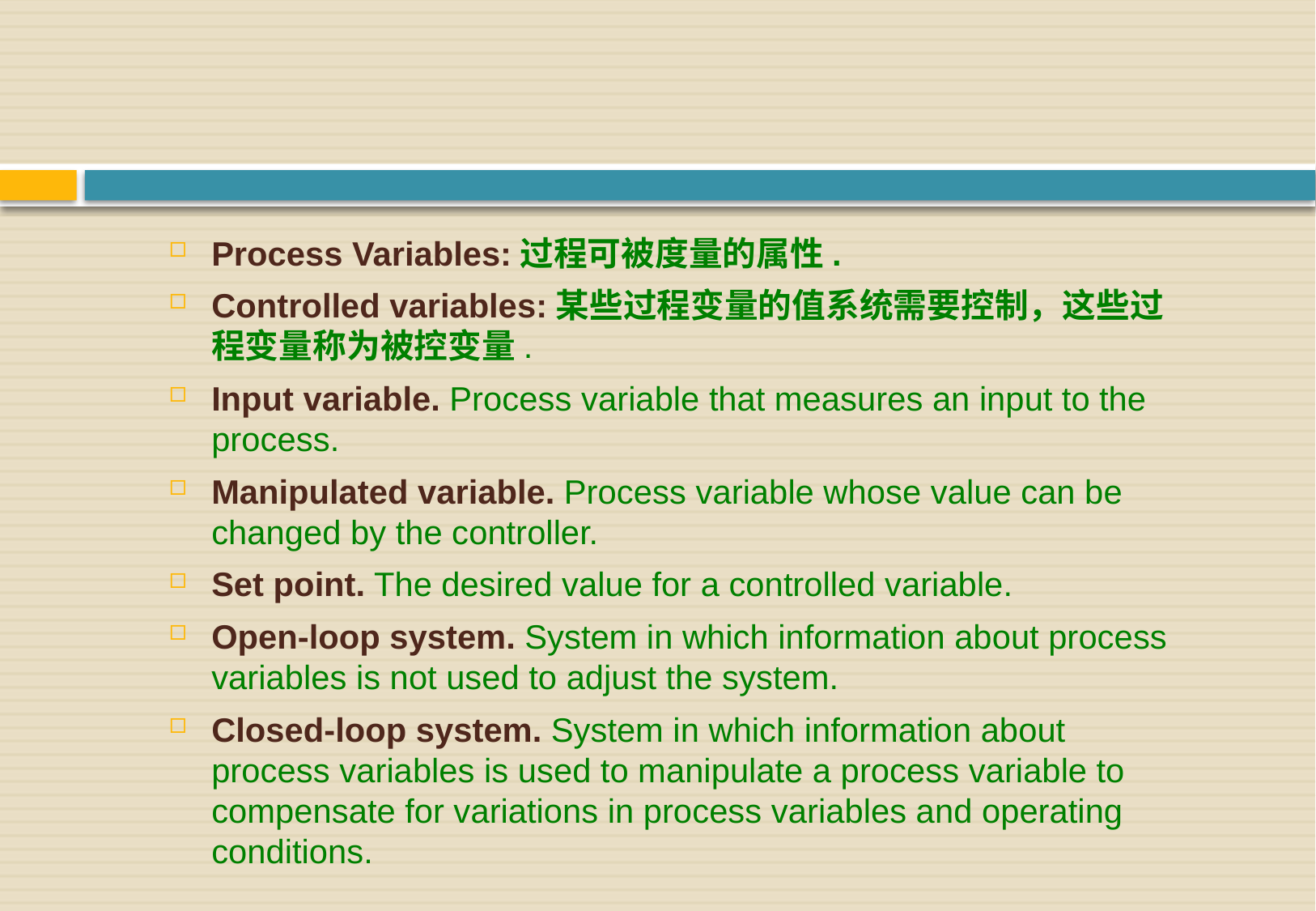

#
Process Variables:过程可被度量的属性.
Controlled variables:某些过程变量的值系统需要控制，这些过程变量称为被控变量.
Input variable. Process variable that measures an input to the process.
Manipulated variable. Process variable whose value can be changed by the controller.
Set point. The desired value for a controlled variable.
Open-loop system. System in which information about process variables is not used to adjust the system.
Closed-loop system. System in which information about process variables is used to manipulate a process variable to compensate for variations in process variables and operating conditions.